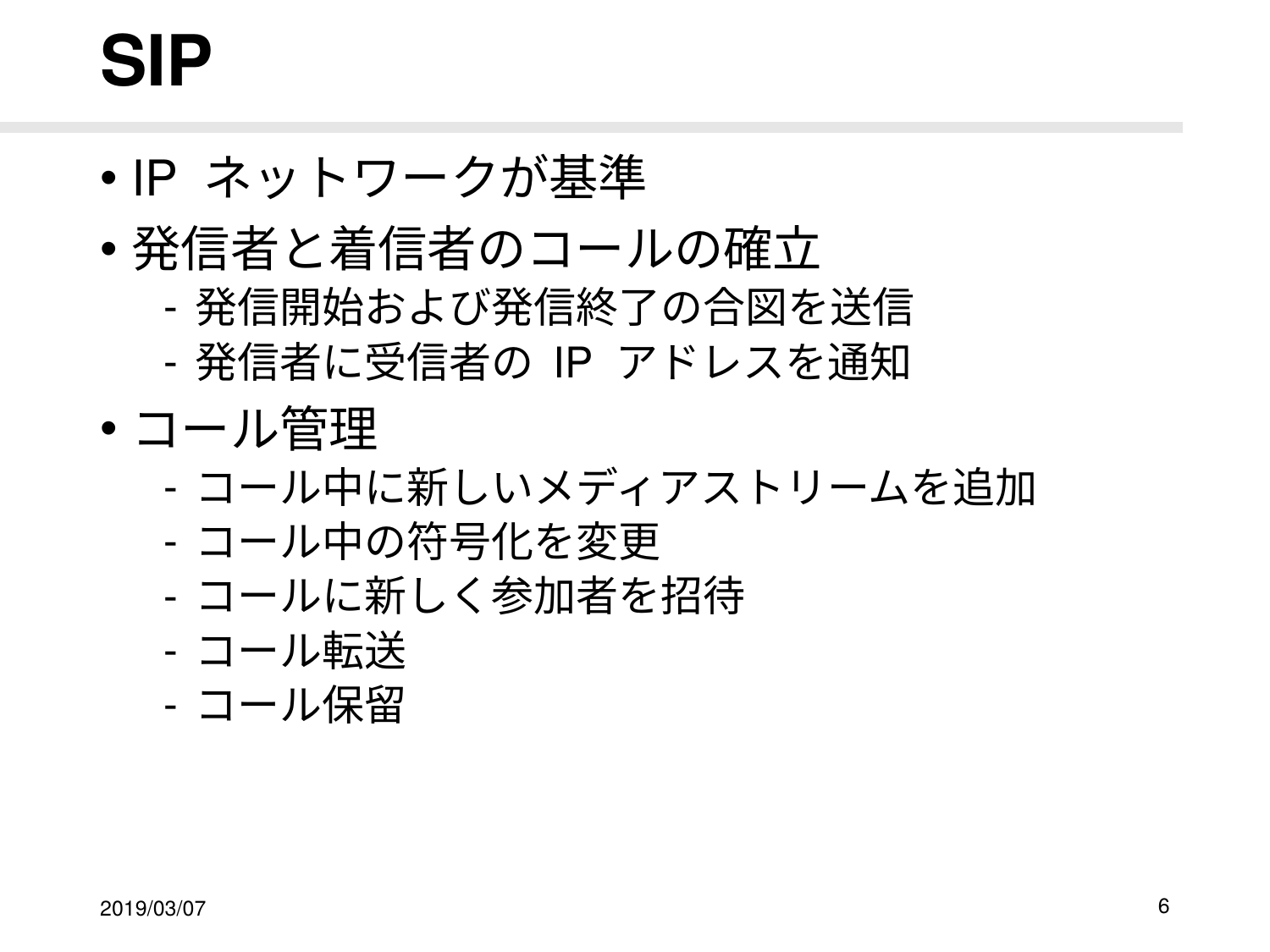

# SIP
IP ネットワークが基準
発信者と着信者のコールの確立
発信開始および発信終了の合図を送信
発信者に受信者の IP アドレスを通知
コール管理
コール中に新しいメディアストリームを追加
コール中の符号化を変更
コールに新しく参加者を招待
コール転送
コール保留

2019/03/07
6